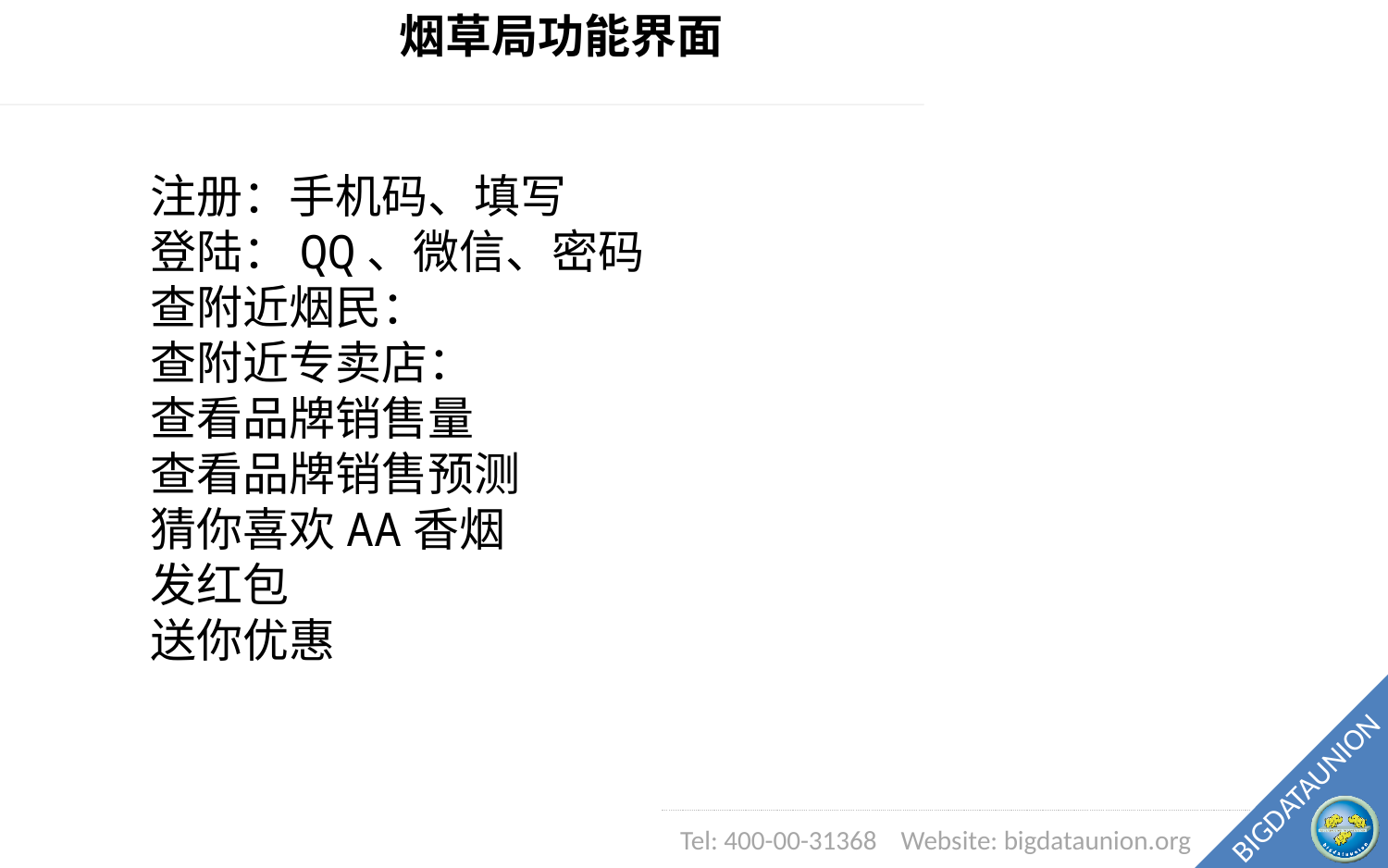

烟草局功能界面
注册：手机码、填写
登陆：QQ、微信、密码
查附近烟民：
查附近专卖店：
查看品牌销售量
查看品牌销售预测
猜你喜欢AA香烟
发红包
送你优惠